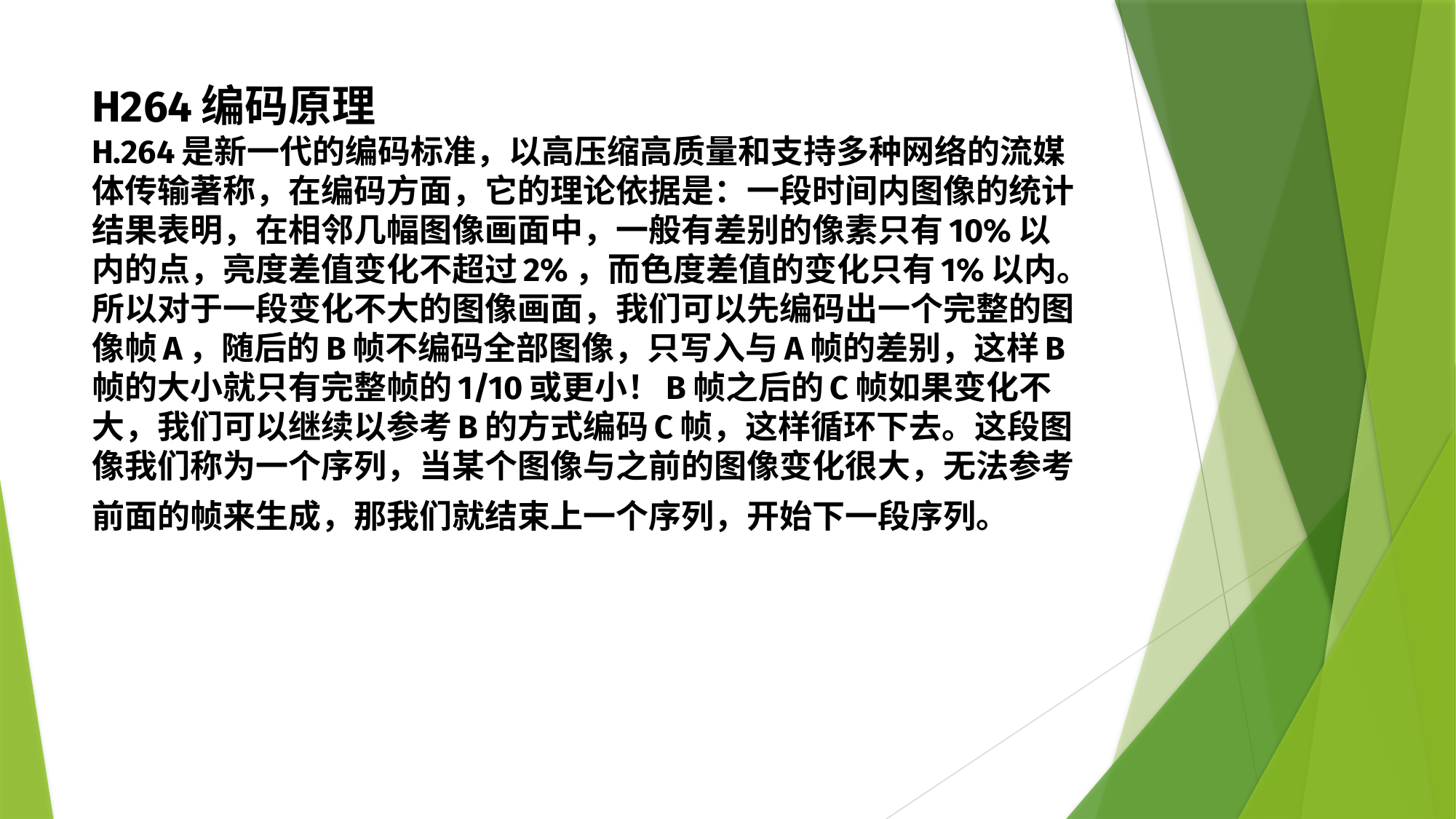

# H264编码原理 H.264是新一代的编码标准，以高压缩高质量和支持多种网络的流媒体传输著称，在编码方面，它的理论依据是：一段时间内图像的统计结果表明，在相邻几幅图像画面中，一般有差别的像素只有10%以内的点，亮度差值变化不超过2%，而色度差值的变化只有1%以内。所以对于一段变化不大的图像画面，我们可以先编码出一个完整的图像帧A，随后的B帧不编码全部图像，只写入与A帧的差别，这样B帧的大小就只有完整帧的1/10或更小！B帧之后的C帧如果变化不大，我们可以继续以参考B的方式编码C帧，这样循环下去。这段图像我们称为一个序列，当某个图像与之前的图像变化很大，无法参考前面的帧来生成，那我们就结束上一个序列，开始下一段序列。